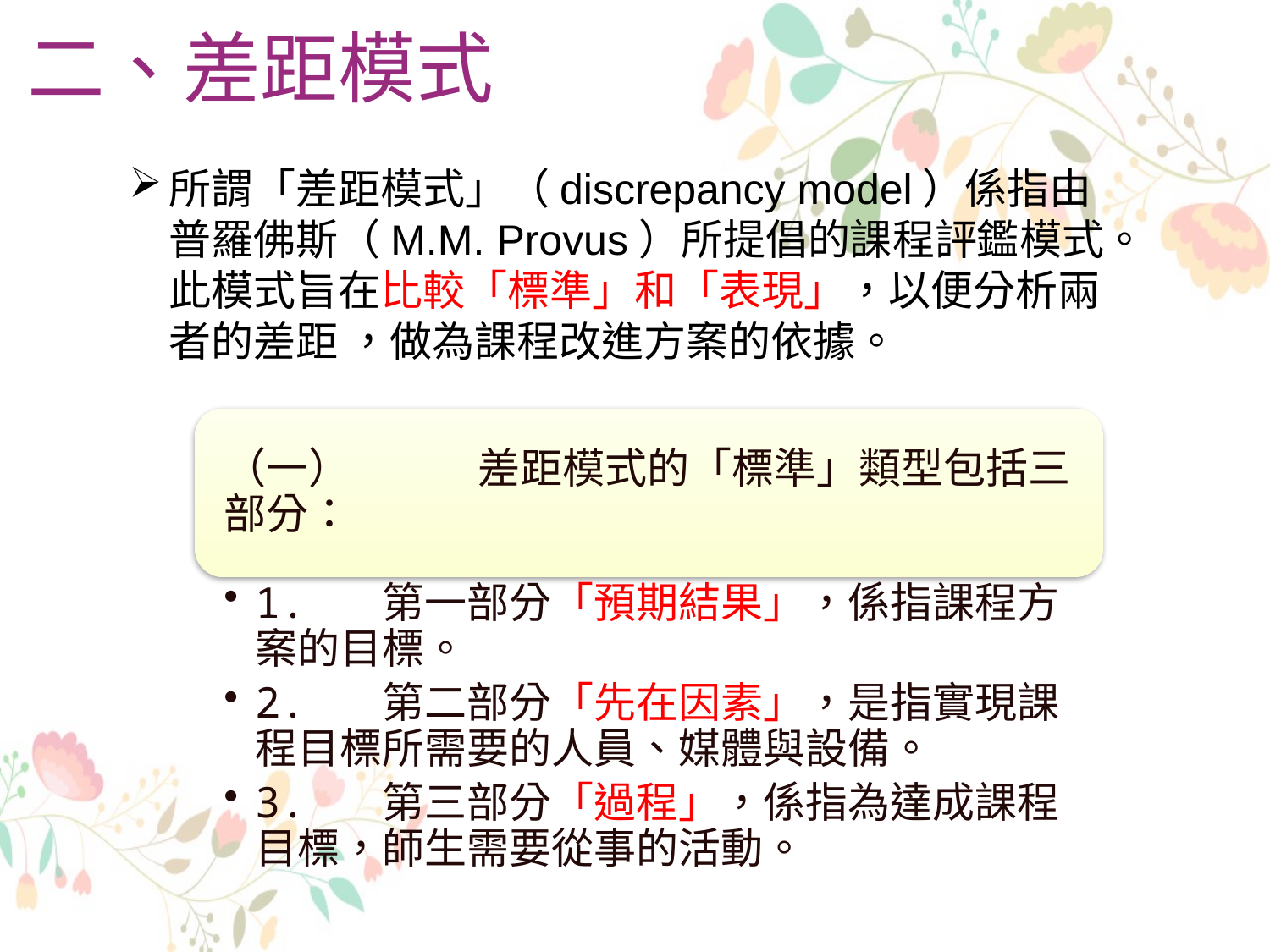

# 二、差距模式
所謂「差距模式」（discrepancy model）係指由普羅佛斯（M.M. Provus）所提倡的課程評鑑模式。此模式旨在比較「標準」和「表現」，以便分析兩者的差距 ，做為課程改進方案的依據。
（一）	差距模式的「標準」類型包括三部分：
1.	第一部分「預期結果」，係指課程方案的目標。
2.	第二部分「先在因素」，是指實現課程目標所需要的人員、媒體與設備。
3.	第三部分「過程」，係指為達成課程目標，師生需要從事的活動。